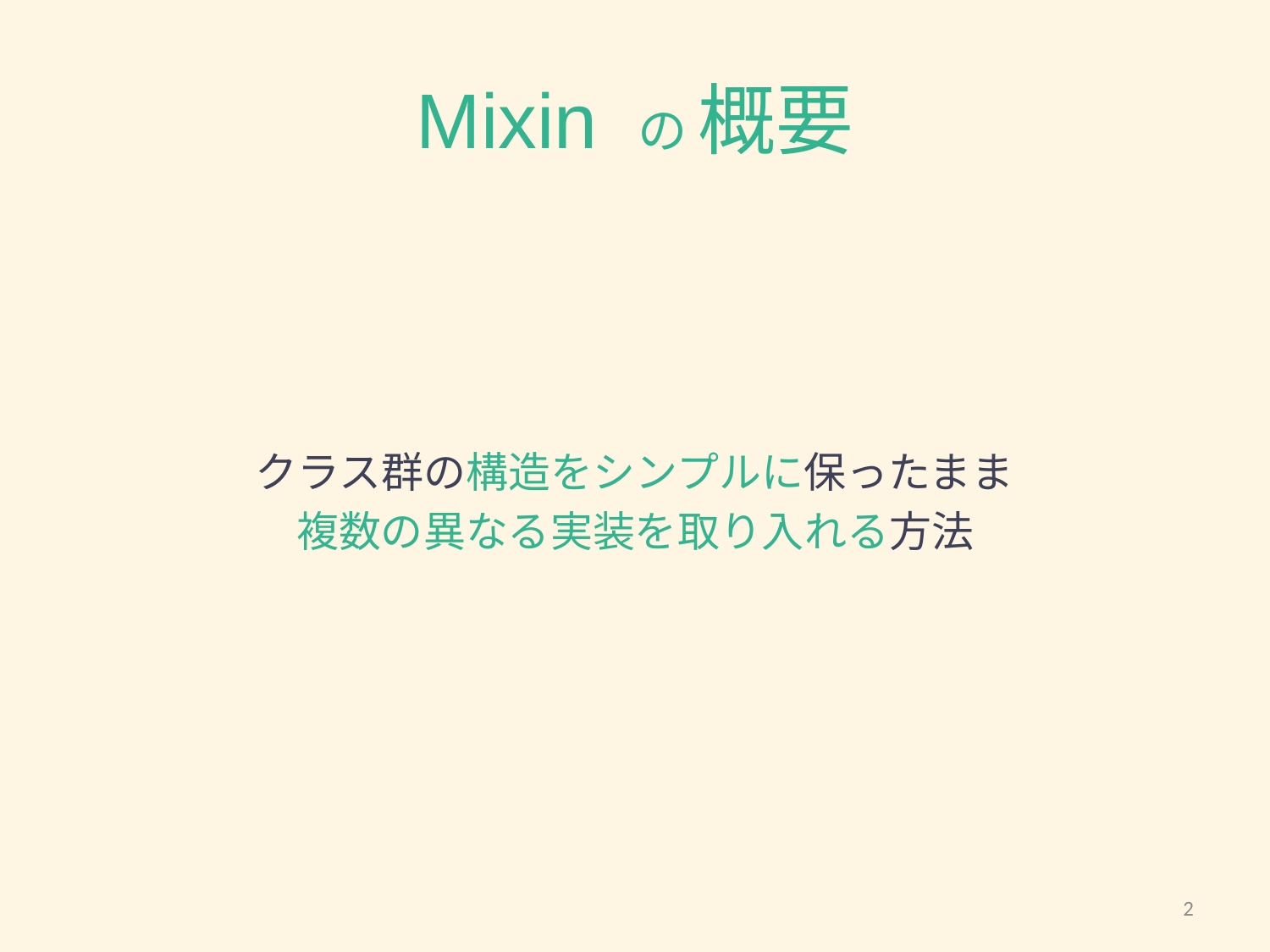

# Mixin の 概要
クラス群の構造をシンプルに保ったまま
複数の異なる実装を取り入れる方法
2